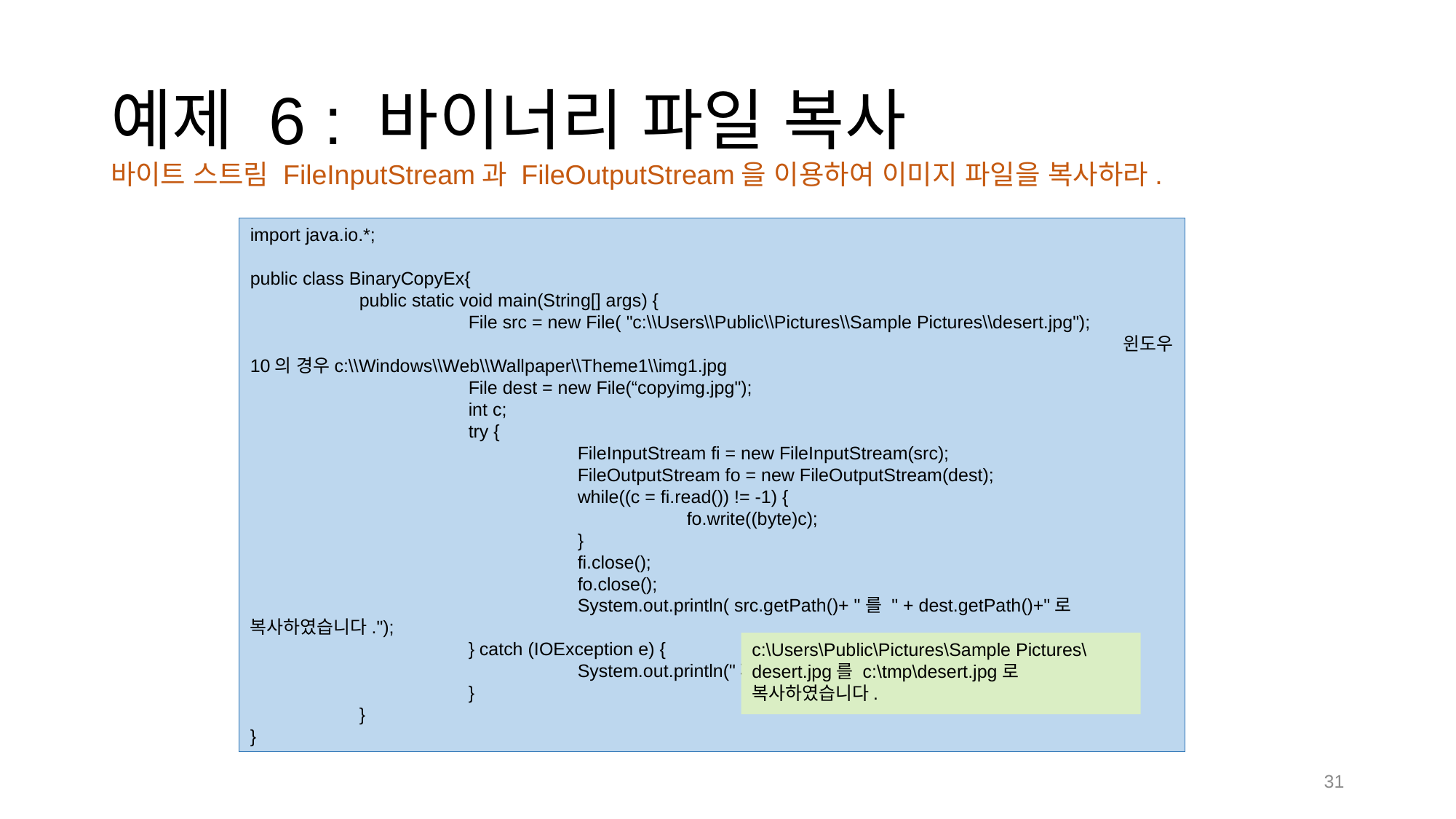

# 예제 6 : 바이너리 파일 복사
바이트 스트림 FileInputStream과 FileOutputStream을 이용하여 이미지 파일을 복사하라.
import java.io.*;

public class BinaryCopyEx{
	public static void main(String[] args) {
		File src = new File( "c:\\Users\\Public\\Pictures\\Sample Pictures\\desert.jpg");
								윈도우 10의 경우c:\\Windows\\Web\\Wallpaper\\Theme1\\img1.jpg
		File dest = new File(“copyimg.jpg");
		int c;
		try {
			FileInputStream fi = new FileInputStream(src);
			FileOutputStream fo = new FileOutputStream(dest);
			while((c = fi.read()) != -1) {
				fo.write((byte)c);
			}
			fi.close();
			fo.close();
			System.out.println( src.getPath()+ "를 " + dest.getPath()+"로 복사하였습니다.");
		} catch (IOException e) {
			System.out.println("파일 복사 오류");
		}
	}
}
c:\Users\Public\Pictures\Sample Pictures\desert.jpg를 c:\tmp\desert.jpg로 복사하였습니다.
31